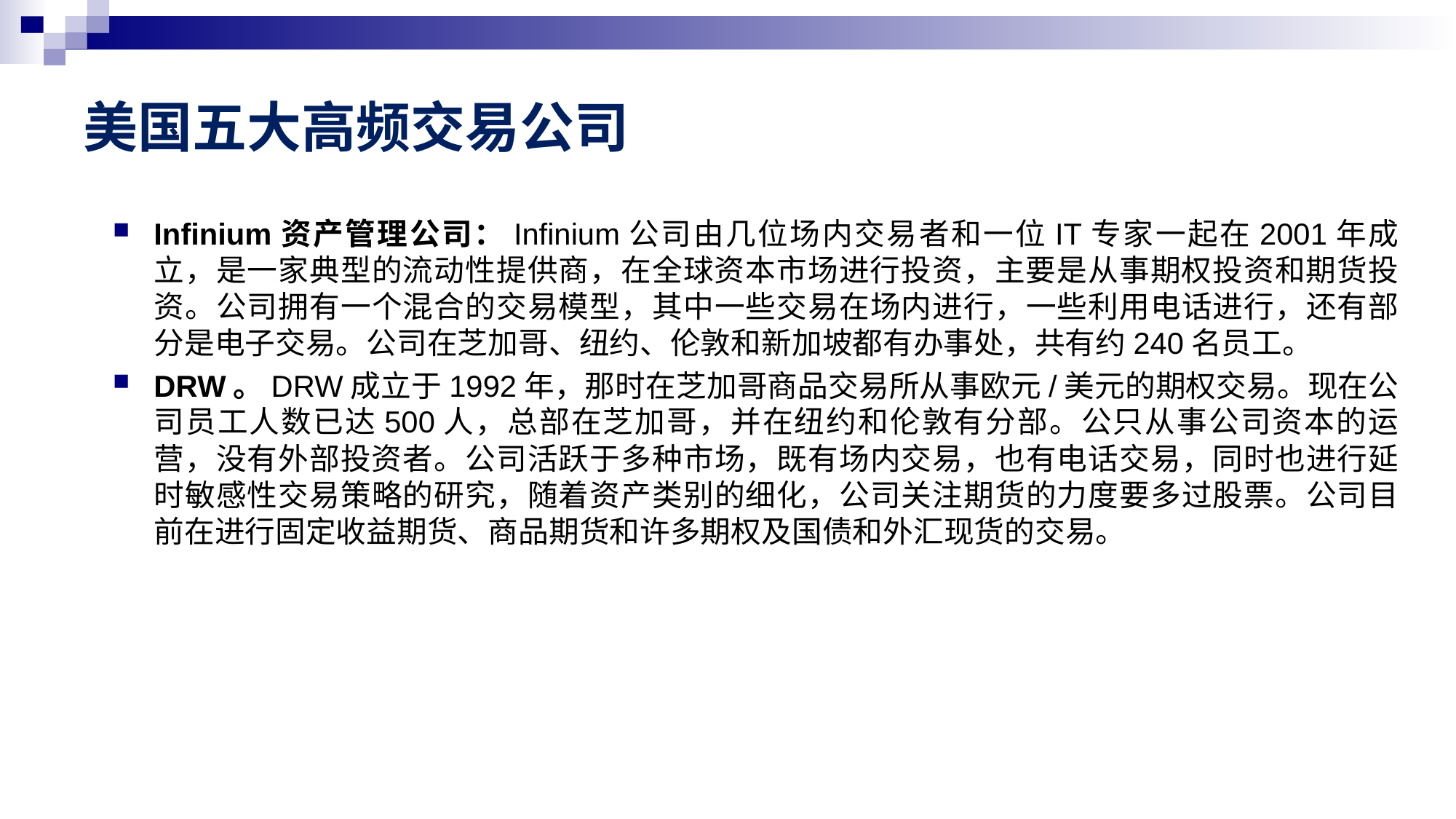

# 美国五大高频交易公司
Infinium资产管理公司：Infinium公司由几位场内交易者和一位IT专家一起在2001年成立，是一家典型的流动性提供商，在全球资本市场进行投资，主要是从事期权投资和期货投资。公司拥有一个混合的交易模型，其中一些交易在场内进行，一些利用电话进行，还有部分是电子交易。公司在芝加哥、纽约、伦敦和新加坡都有办事处，共有约240名员工。
DRW。DRW成立于1992年，那时在芝加哥商品交易所从事欧元/美元的期权交易。现在公司员工人数已达500人，总部在芝加哥，并在纽约和伦敦有分部。公只从事公司资本的运营，没有外部投资者。公司活跃于多种市场，既有场内交易，也有电话交易，同时也进行延时敏感性交易策略的研究，随着资产类别的细化，公司关注期货的力度要多过股票。公司目前在进行固定收益期货、商品期货和许多期权及国债和外汇现货的交易。